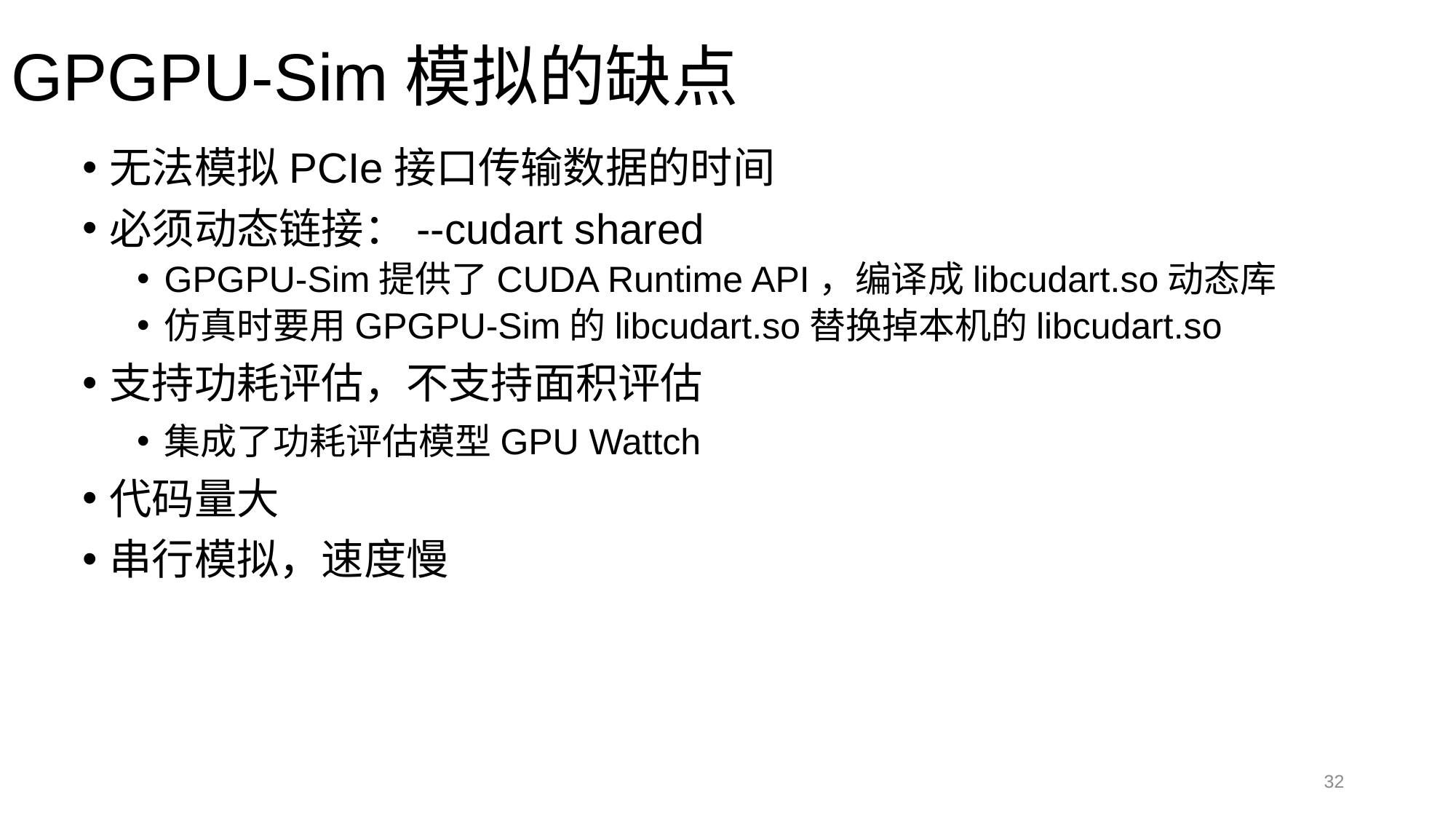

# GPGPU-Sim模拟的缺点
无法模拟PCIe接口传输数据的时间
必须动态链接：--cudart shared
GPGPU-Sim提供了CUDA Runtime API，编译成libcudart.so动态库
仿真时要用GPGPU-Sim的libcudart.so替换掉本机的libcudart.so
支持功耗评估，不支持面积评估
集成了功耗评估模型GPU Wattch
代码量大
串行模拟，速度慢
32